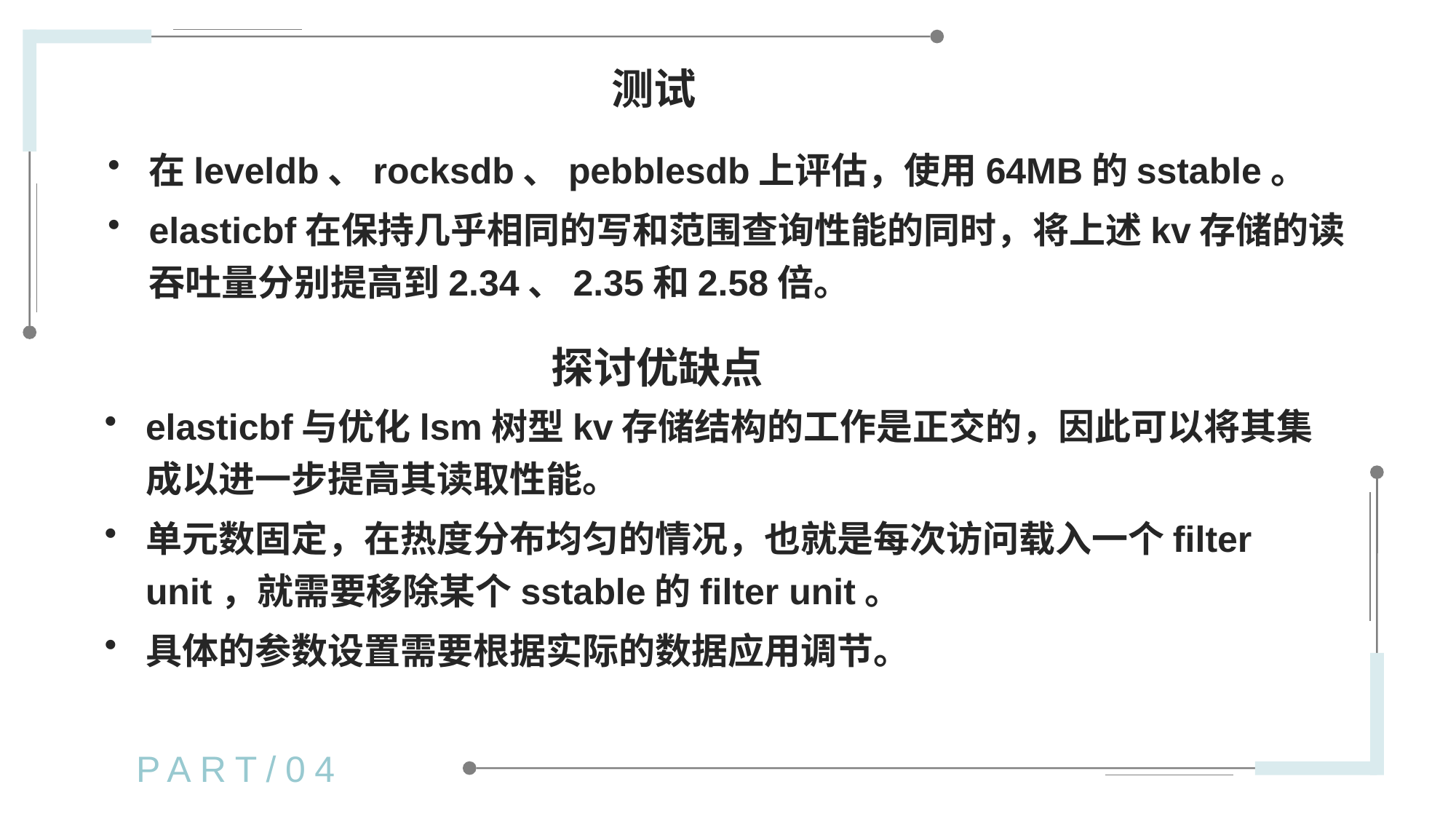

测试
在leveldb、rocksdb、pebblesdb上评估，使用64MB的sstable。
elasticbf在保持几乎相同的写和范围查询性能的同时，将上述kv存储的读吞吐量分别提高到2.34、2.35和2.58倍。
探讨优缺点
elasticbf与优化lsm树型kv存储结构的工作是正交的，因此可以将其集成以进一步提高其读取性能。
单元数固定，在热度分布均匀的情况，也就是每次访问载入一个filter unit，就需要移除某个sstable的filter unit。
具体的参数设置需要根据实际的数据应用调节。

PART/04